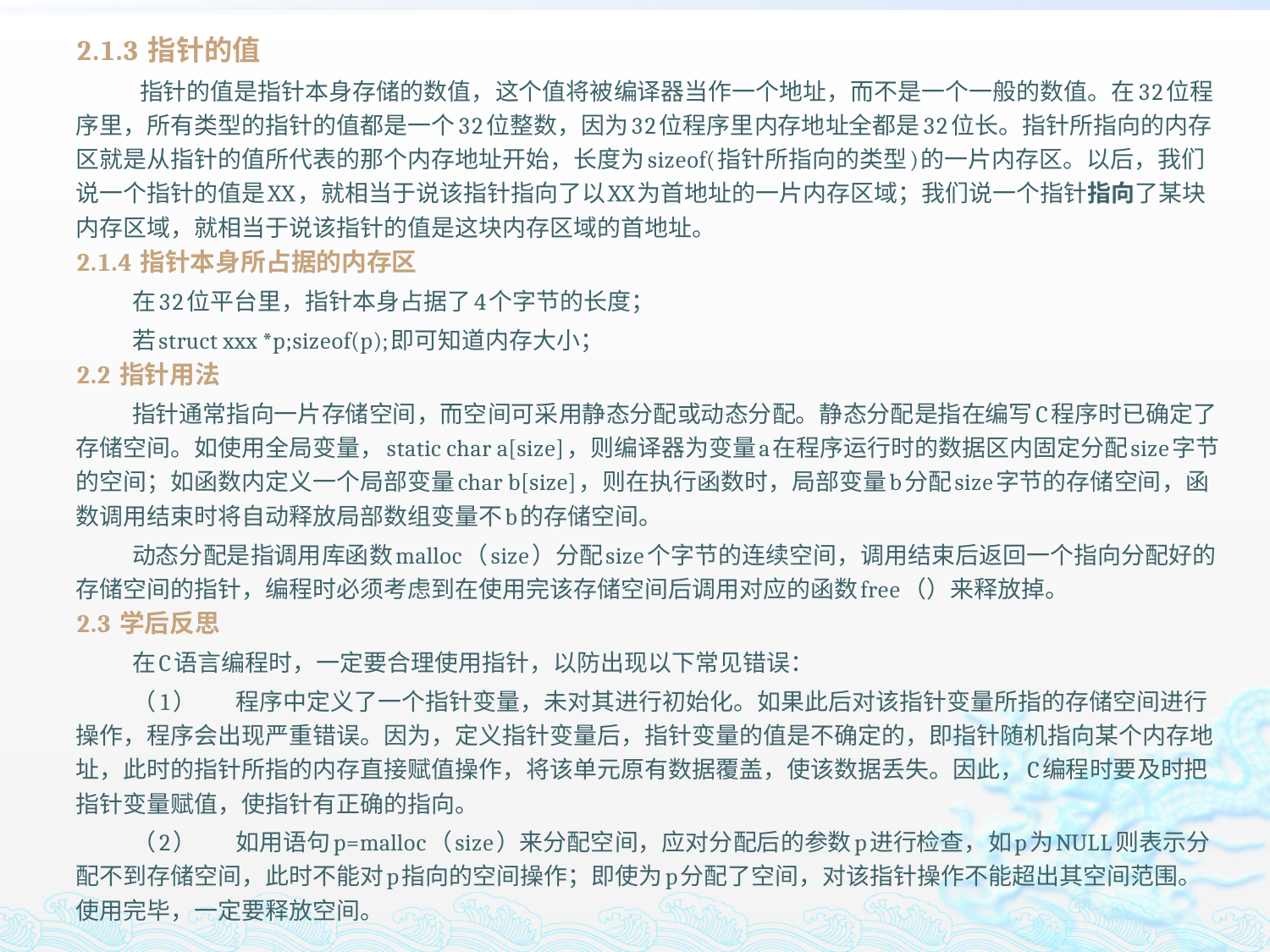

2.1.3 指针的值
 指针的值是指针本身存储的数值，这个值将被编译器当作一个地址，而不是一个一般的数值。在32位程序里，所有类型的指针的值都是一个32位整数，因为32位程序里内存地址全都是32位长。指针所指向的内存区就是从指针的值所代表的那个内存地址开始，长度为sizeof(指针所指向的类型)的一片内存区。以后，我们说一个指针的值是XX，就相当于说该指针指向了以XX为首地址的一片内存区域；我们说一个指针指向了某块内存区域，就相当于说该指针的值是这块内存区域的首地址。
2.1.4 指针本身所占据的内存区
在32位平台里，指针本身占据了4个字节的长度；
若struct xxx *p;sizeof(p);即可知道内存大小；
2.2 指针用法
指针通常指向一片存储空间，而空间可采用静态分配或动态分配。静态分配是指在编写C程序时已确定了存储空间。如使用全局变量，static char a[size]，则编译器为变量a在程序运行时的数据区内固定分配size字节的空间；如函数内定义一个局部变量char b[size]，则在执行函数时，局部变量b分配size字节的存储空间，函数调用结束时将自动释放局部数组变量不b的存储空间。
动态分配是指调用库函数malloc（size）分配size个字节的连续空间，调用结束后返回一个指向分配好的存储空间的指针，编程时必须考虑到在使用完该存储空间后调用对应的函数free（）来释放掉。
2.3 学后反思
在C语言编程时，一定要合理使用指针，以防出现以下常见错误：
（1）	程序中定义了一个指针变量，未对其进行初始化。如果此后对该指针变量所指的存储空间进行操作，程序会出现严重错误。因为，定义指针变量后，指针变量的值是不确定的，即指针随机指向某个内存地址，此时的指针所指的内存直接赋值操作，将该单元原有数据覆盖，使该数据丢失。因此，C编程时要及时把指针变量赋值，使指针有正确的指向。
（2）	如用语句p=malloc（size）来分配空间，应对分配后的参数p进行检查，如p为NULL则表示分配不到存储空间，此时不能对p指向的空间操作；即使为p分配了空间，对该指针操作不能超出其空间范围。使用完毕，一定要释放空间。